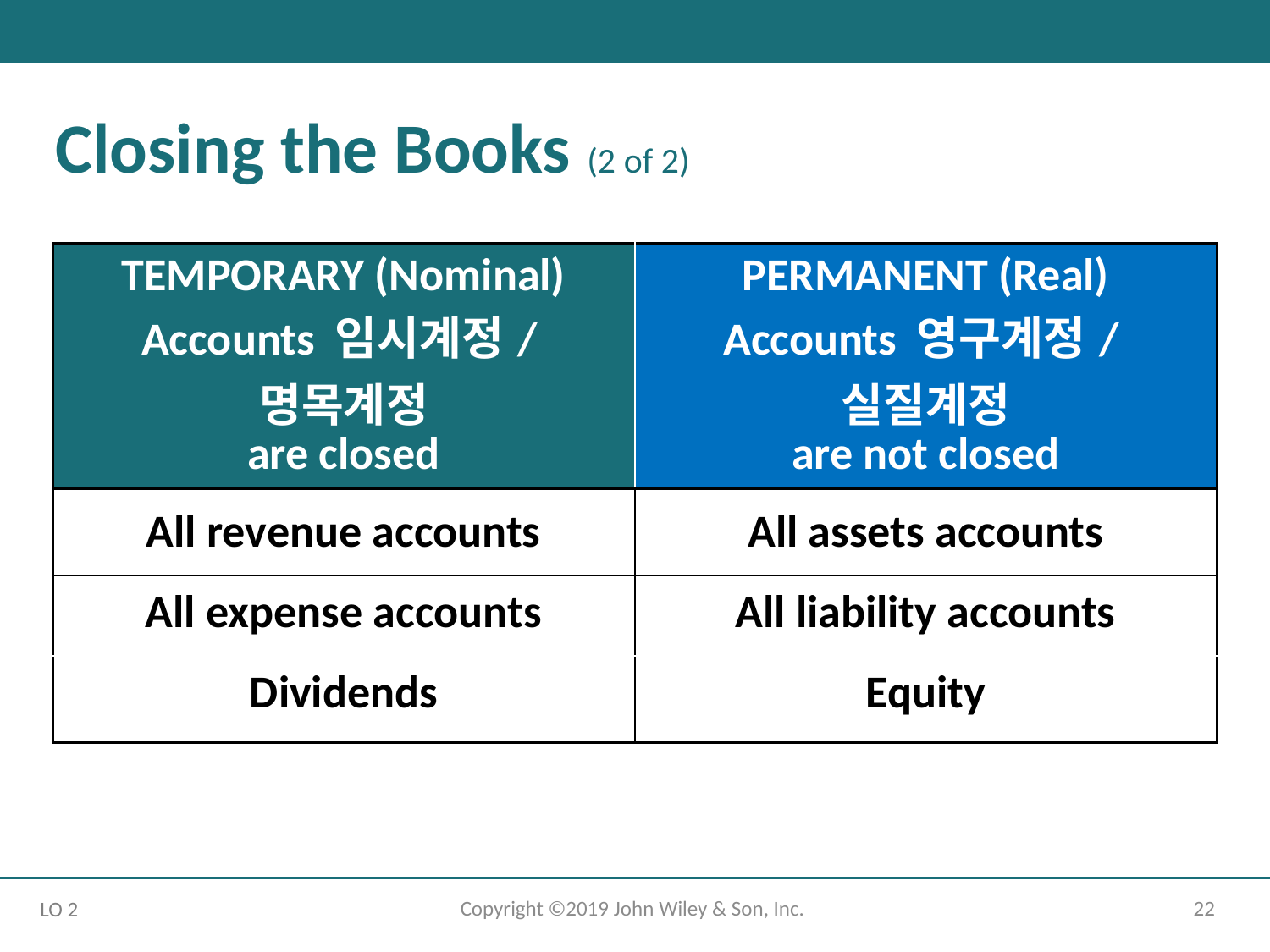

Closing the Books (2 of 2)
| TEMPORARY (Nominal) Accounts 임시계정/명목계정 are closed | PERMANENT (Real) Accounts 영구계정/실질계정 are not closed |
| --- | --- |
| All revenue accounts | All assets accounts |
| All expense accounts | All liability accounts |
| Dividends | Equity |
Copyright ©2019 John Wiley & Son, Inc.
22
LO 2